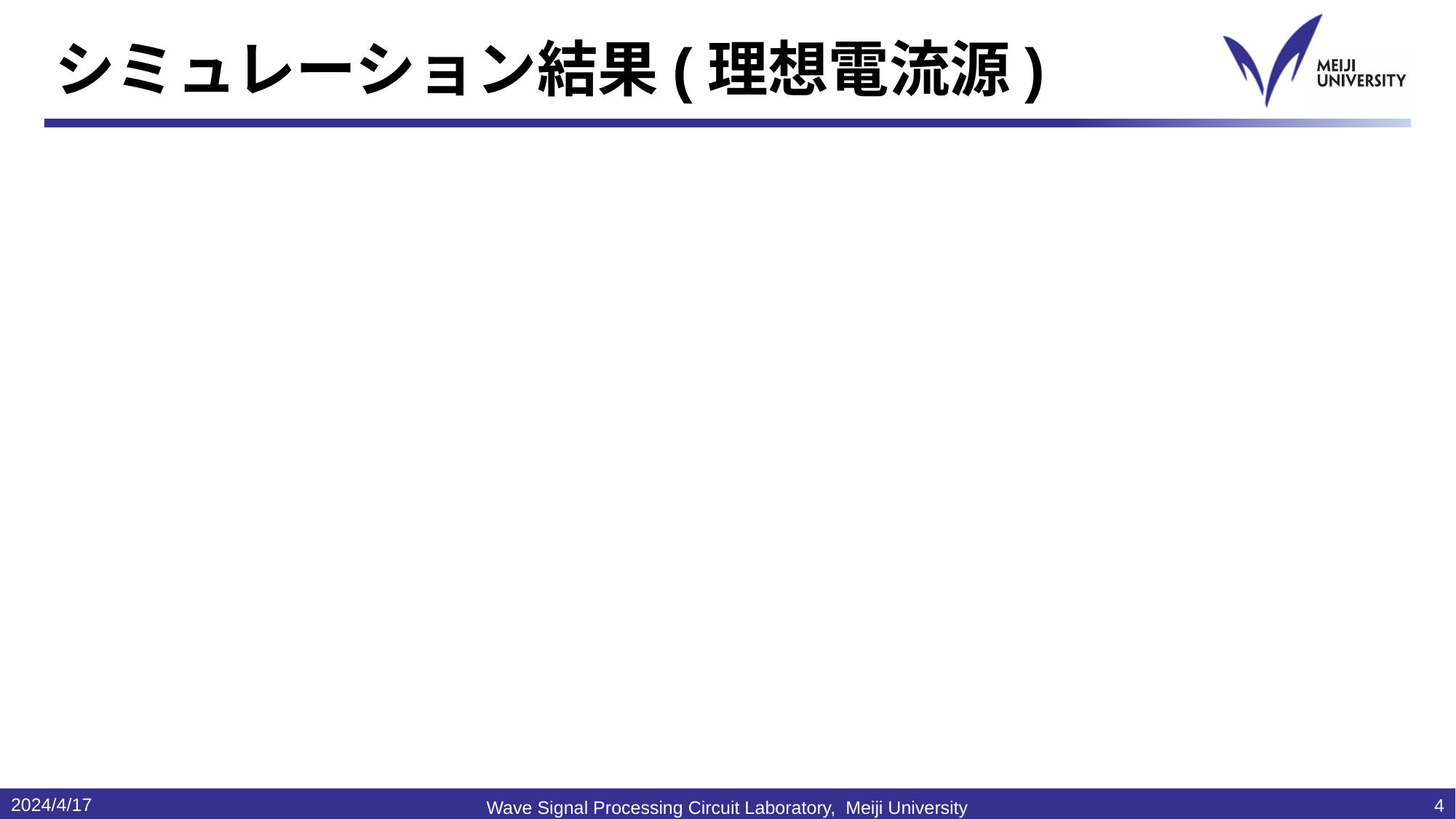

# シミュレーション結果(理想電流源)
2024/4/17
4
Wave Signal Processing Circuit Laboratory,  Meiji University